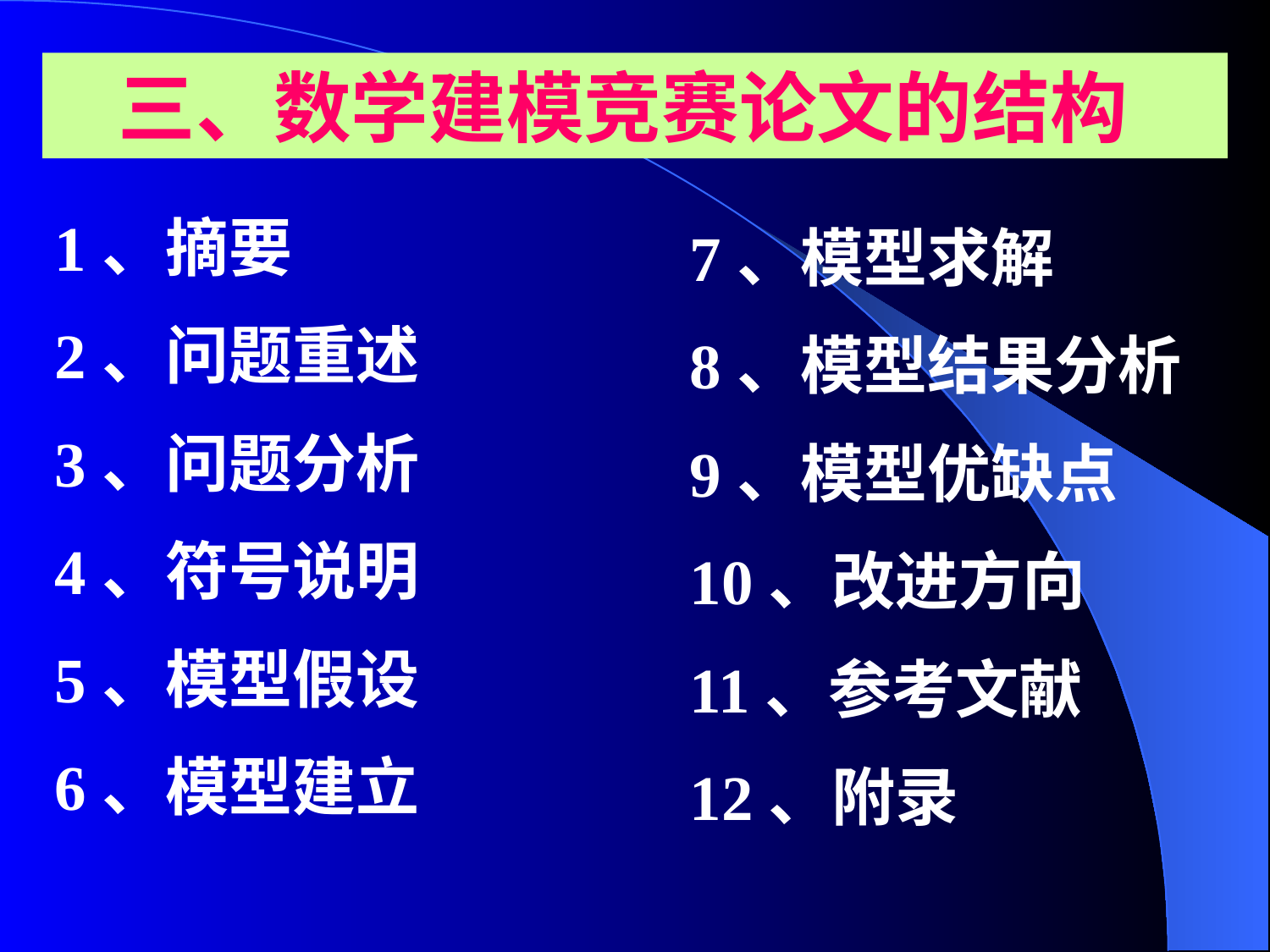

三、数学建模竞赛论文的结构
1、摘要
2、问题重述
3、问题分析
4、符号说明
5、模型假设
6、模型建立
7、模型求解
8、模型结果分析
9、模型优缺点
10、改进方向
11、参考文献
12、附录